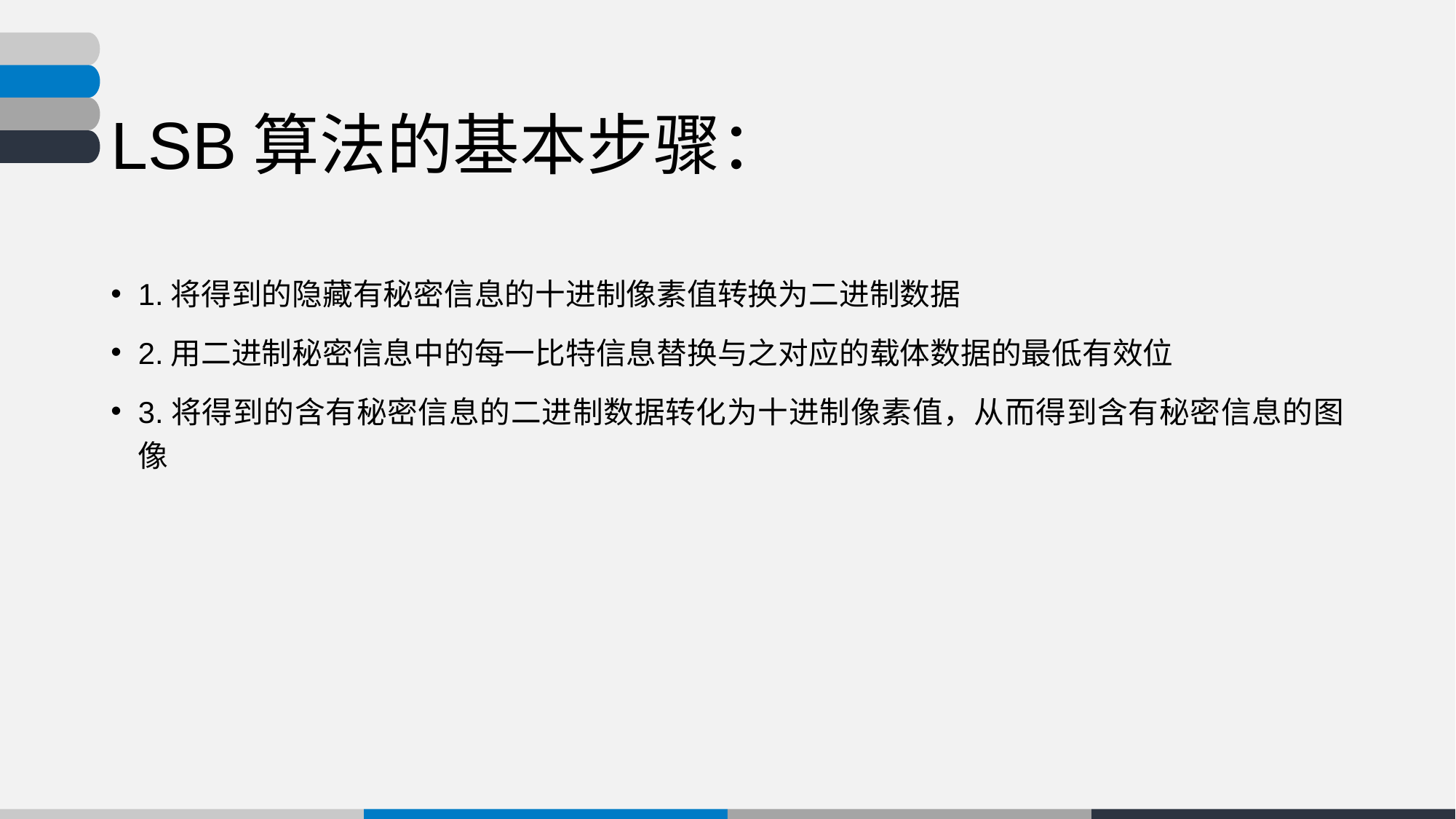

# LSB算法的基本步骤：
1.将得到的隐藏有秘密信息的十进制像素值转换为二进制数据
2.用二进制秘密信息中的每一比特信息替换与之对应的载体数据的最低有效位
3.将得到的含有秘密信息的二进制数据转化为十进制像素值，从而得到含有秘密信息的图像